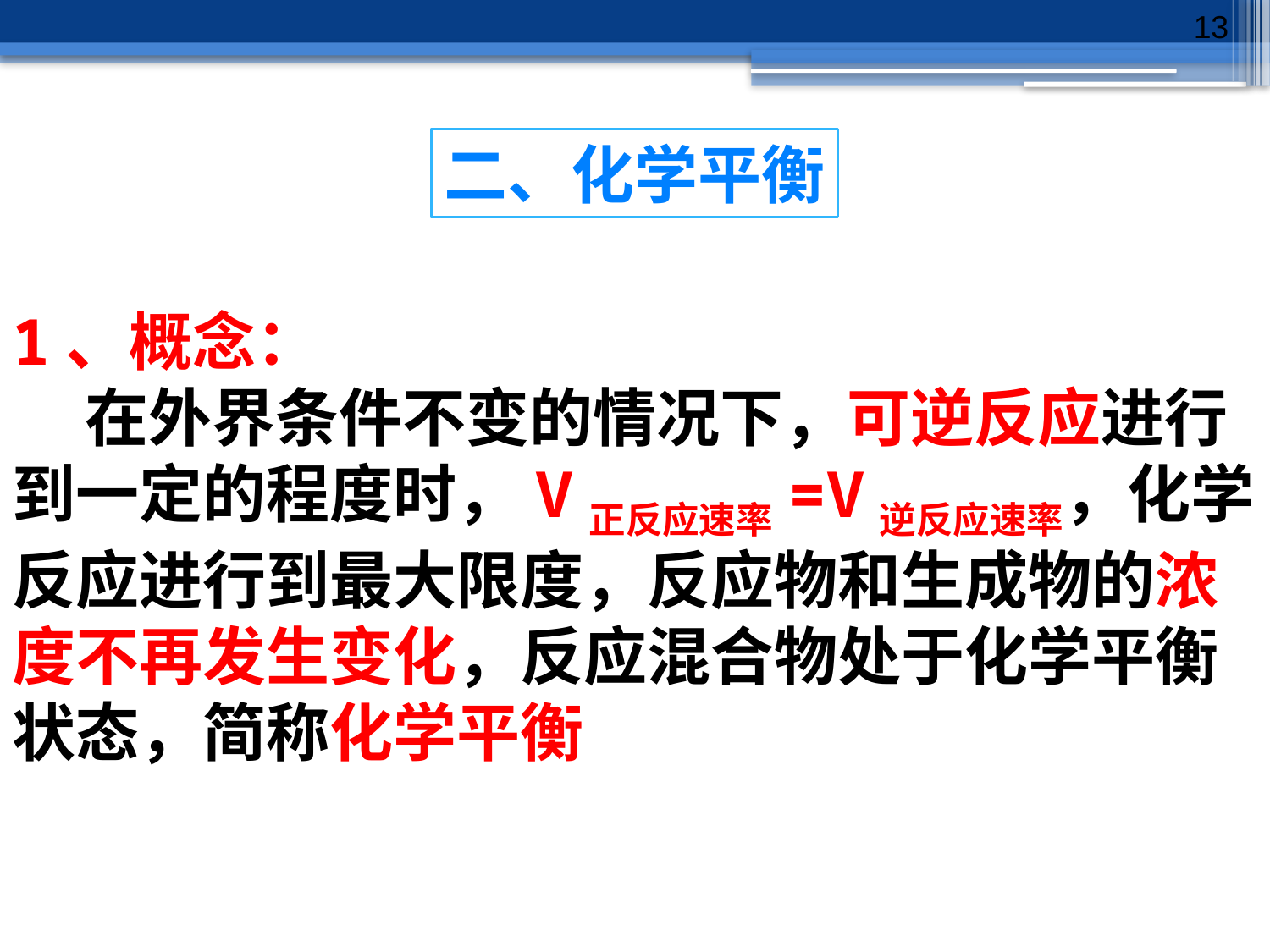

13
二、化学平衡
1、概念：
    在外界条件不变的情况下，可逆反应进行到一定的程度时，V正反应速率=V逆反应速率，化学反应进行到最大限度，反应物和生成物的浓度不再发生变化，反应混合物处于化学平衡状态，简称化学平衡